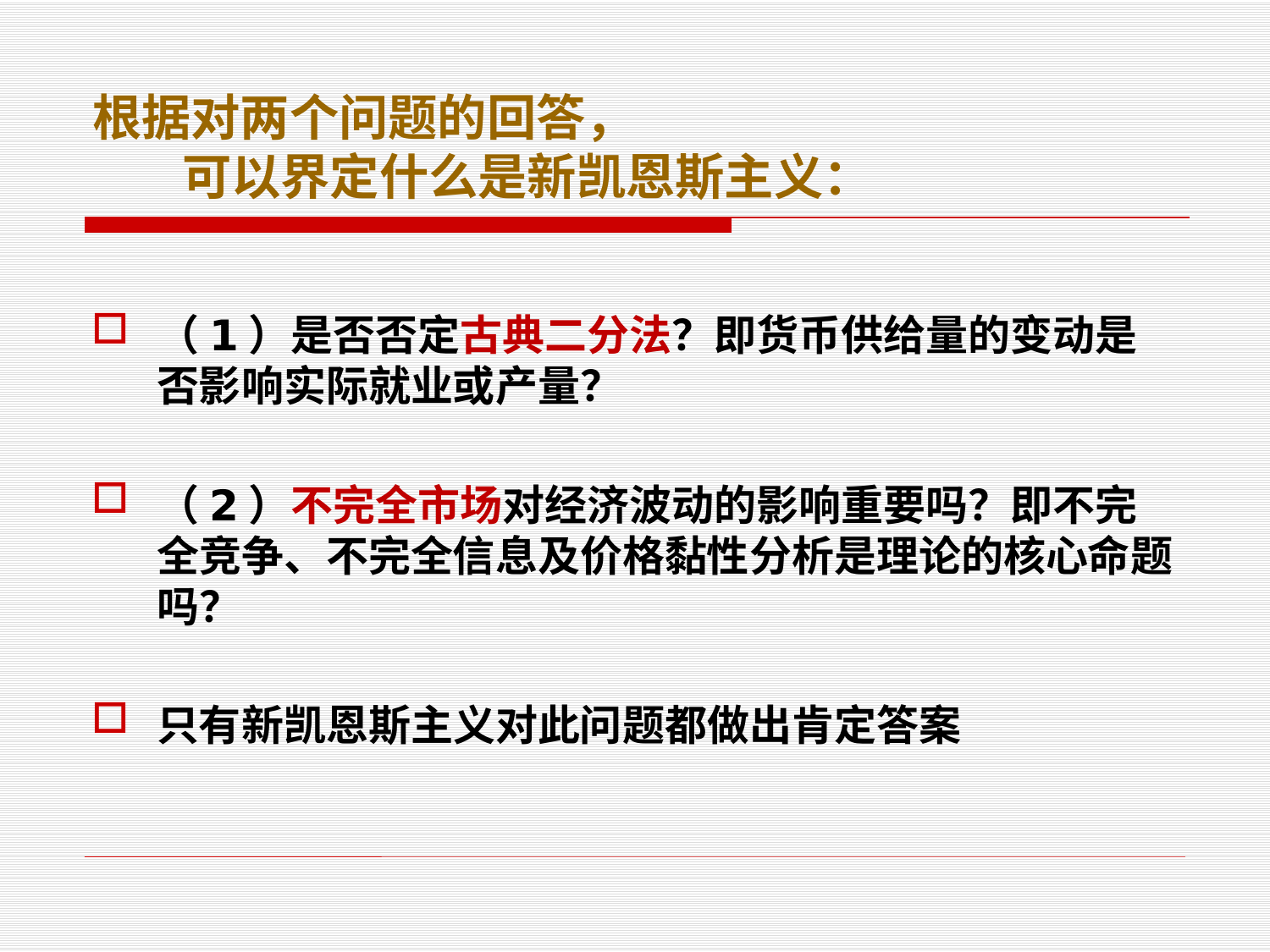

# 根据对两个问题的回答， 可以界定什么是新凯恩斯主义：

（1）是否否定古典二分法？即货币供给量的变动是否影响实际就业或产量？

（2）不完全市场对经济波动的影响重要吗？即不完全竞争、不完全信息及价格黏性分析是理论的核心命题吗？

只有新凯恩斯主义对此问题都做出肯定答案